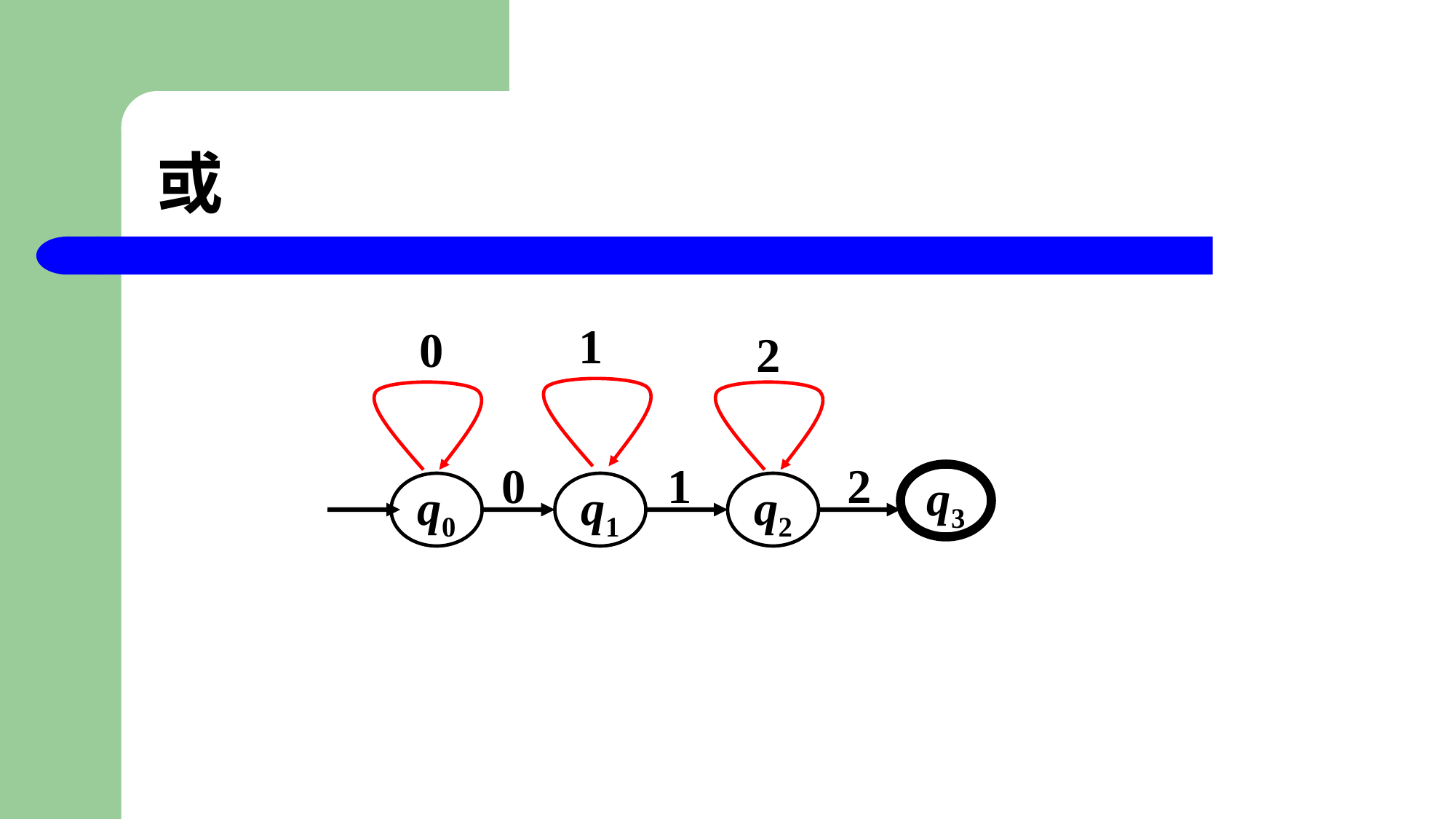

# 或
1
0
2

0
1
2
q3
q0
q1
q2